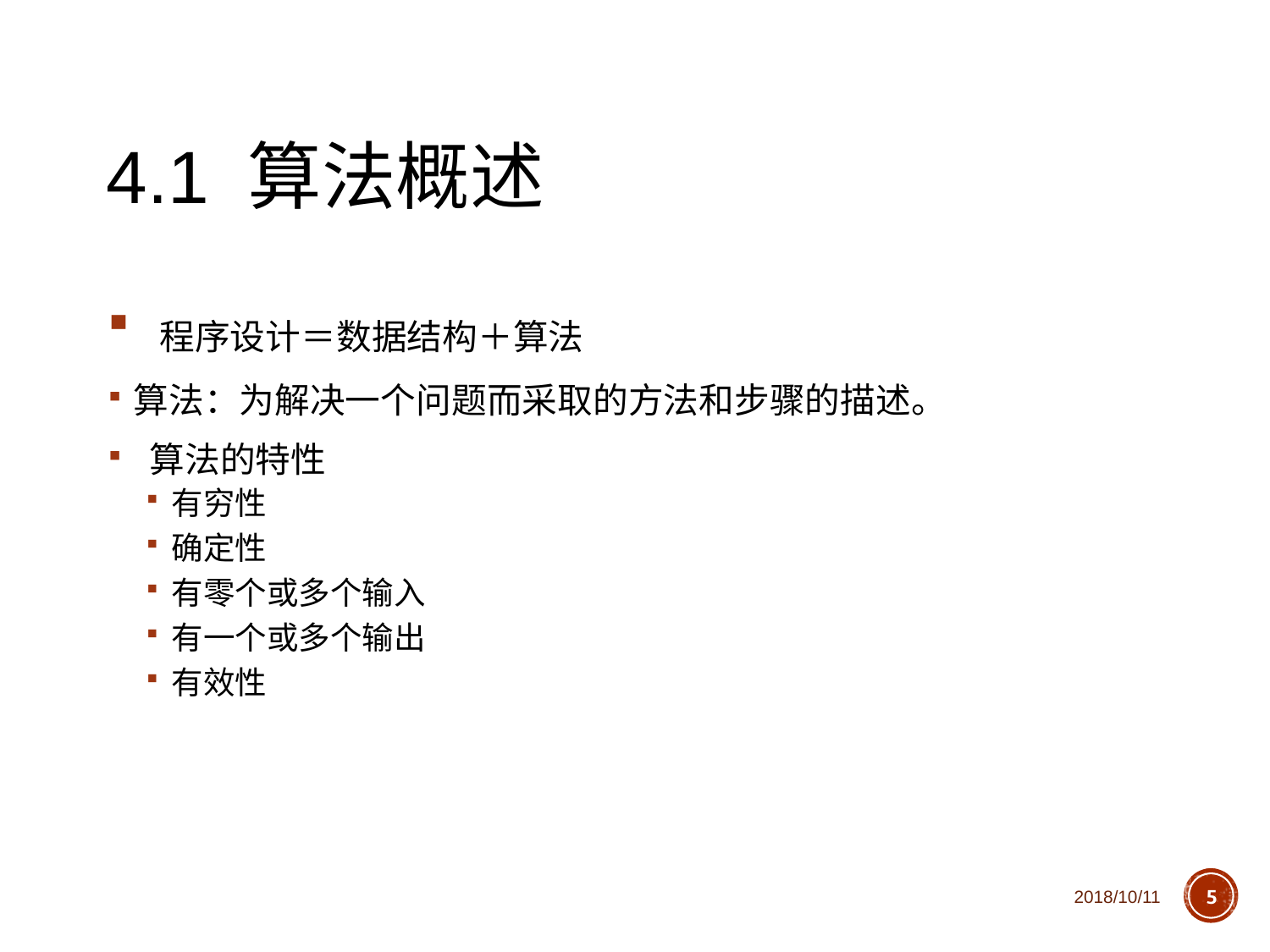

# 4.1 算法概述
 程序设计＝数据结构＋算法
算法：为解决一个问题而采取的方法和步骤的描述。
 算法的特性
有穷性
确定性
有零个或多个输入
有一个或多个输出
有效性
2018/10/11
5